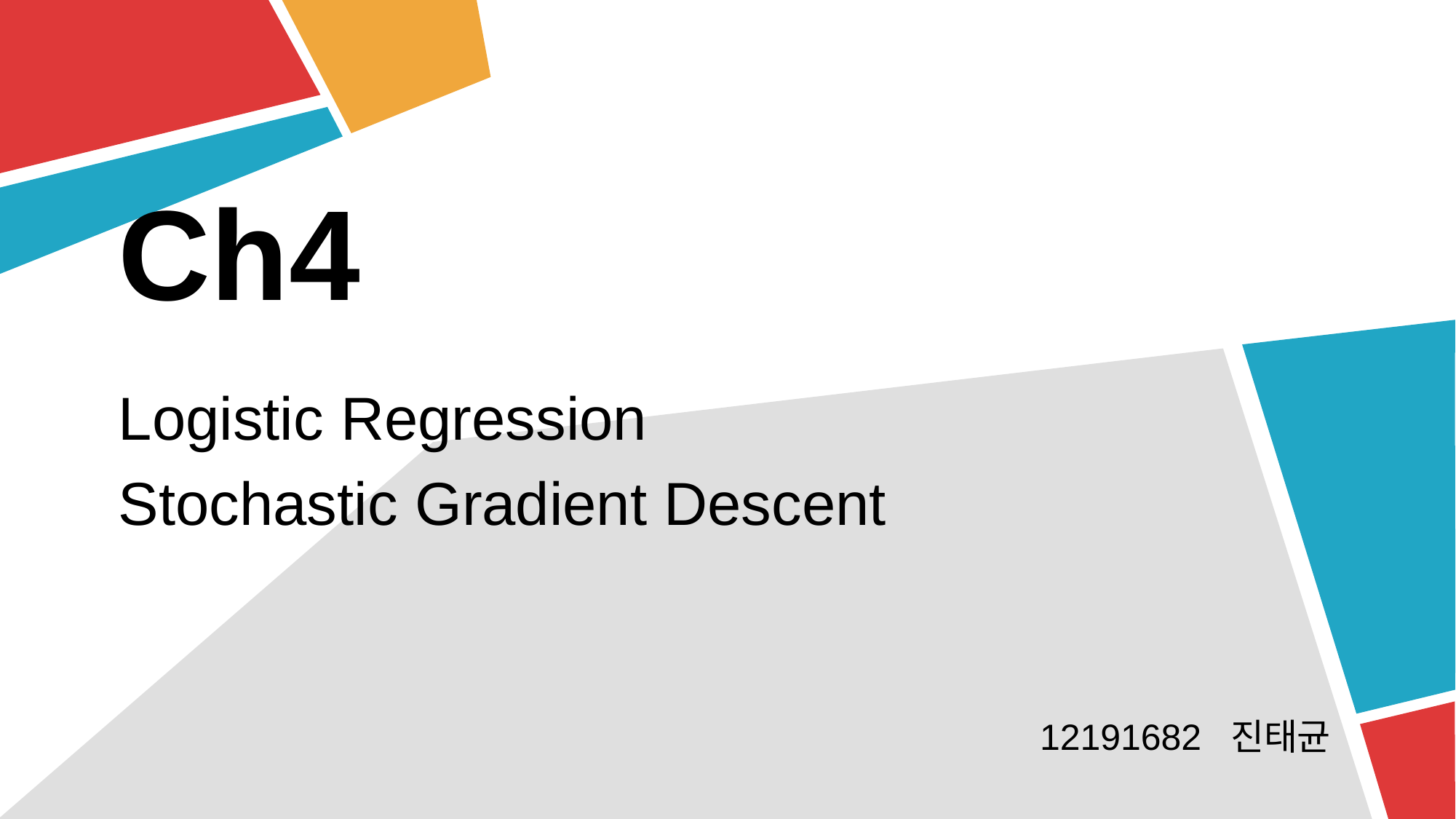

# Ch4
Logistic Regression
Stochastic Gradient Descent
12191682  진태균